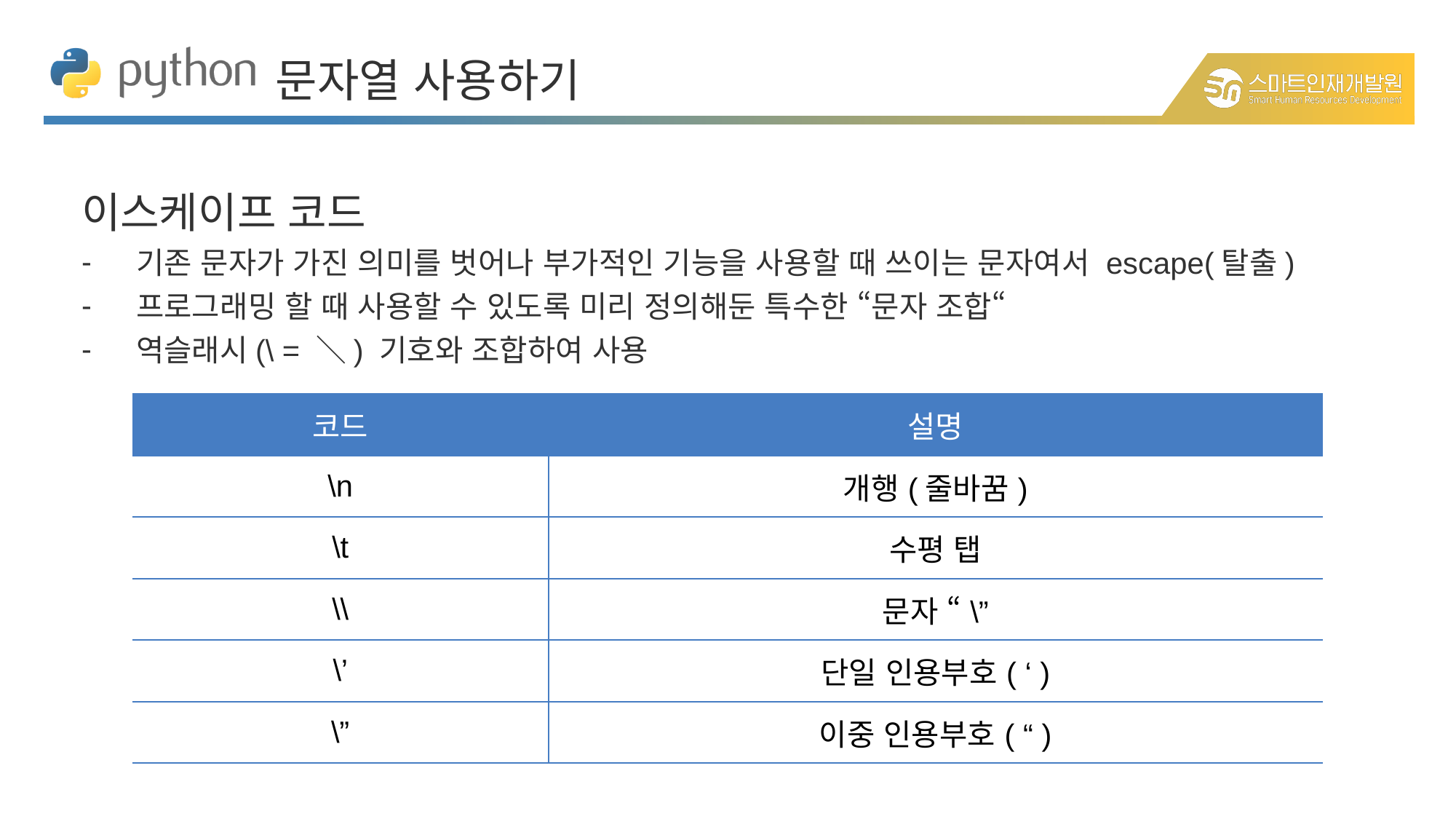

문자열 사용하기
이스케이프 코드
기존 문자가 가진 의미를 벗어나 부가적인 기능을 사용할 때 쓰이는 문자여서 escape(탈출)
프로그래밍 할 때 사용할 수 있도록 미리 정의해둔 특수한 “문자 조합“
역슬래시(\ = ＼) 기호와 조합하여 사용

| 코드 | 설명 |
| --- | --- |
| \n | 개행(줄바꿈) |
| \t | 수평 탭 |
| \\ | 문자 “\” |
| \’ | 단일 인용부호( ‘ ) |
| \” | 이중 인용부호( “ ) |